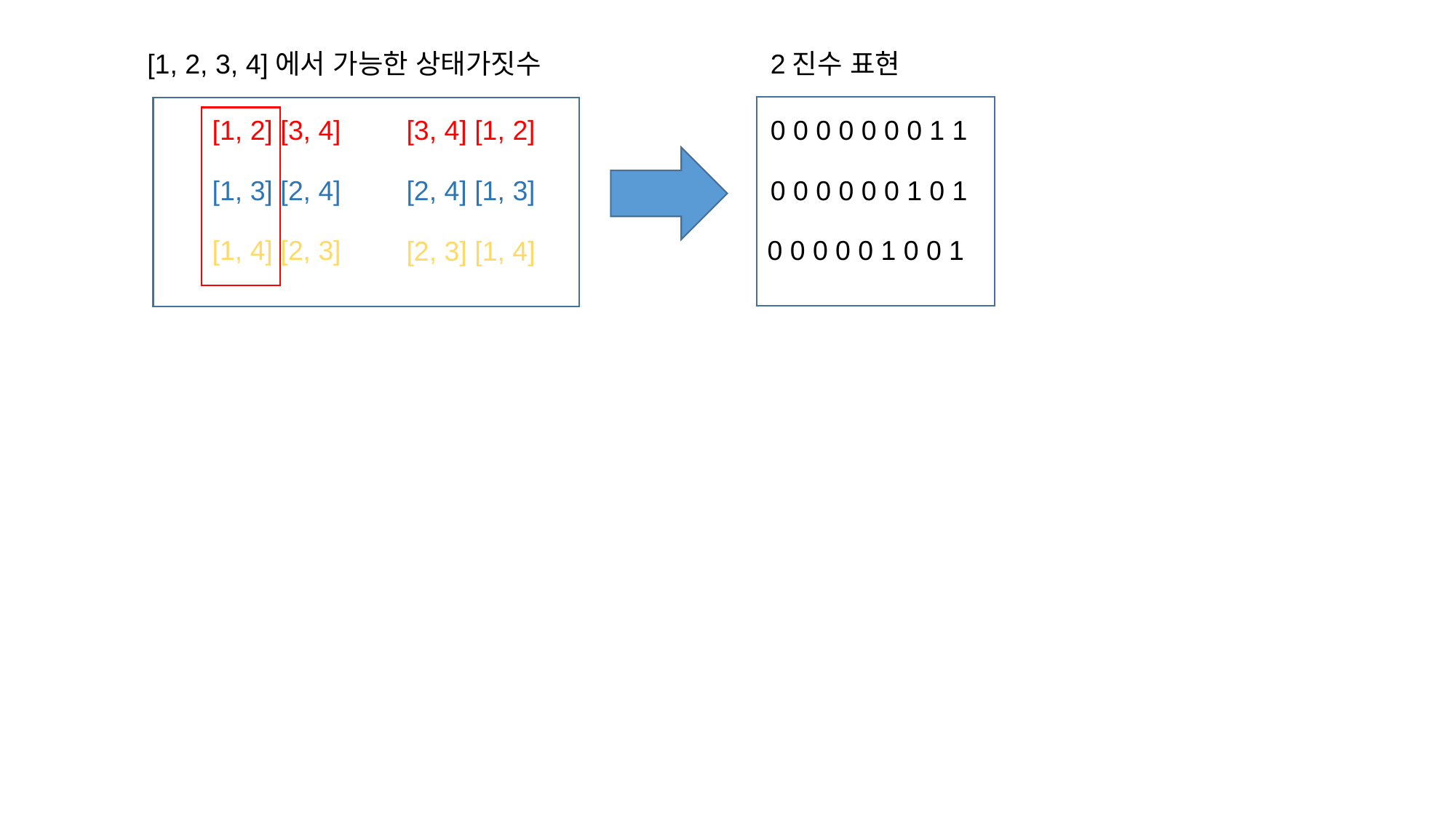

[1, 2, 3, 4]에서 가능한 상태가짓수
2진수 표현

[1, 2] [3, 4]

[3, 4] [1, 2]
0 0 0 0 0 0 0 1 1

[1, 3] [2, 4]
[2, 4] [1, 3]
0 0 0 0 0 0 1 0 1
[1, 4] [2, 3]
0 0 0 0 0 1 0 0 1
[2, 3] [1, 4]